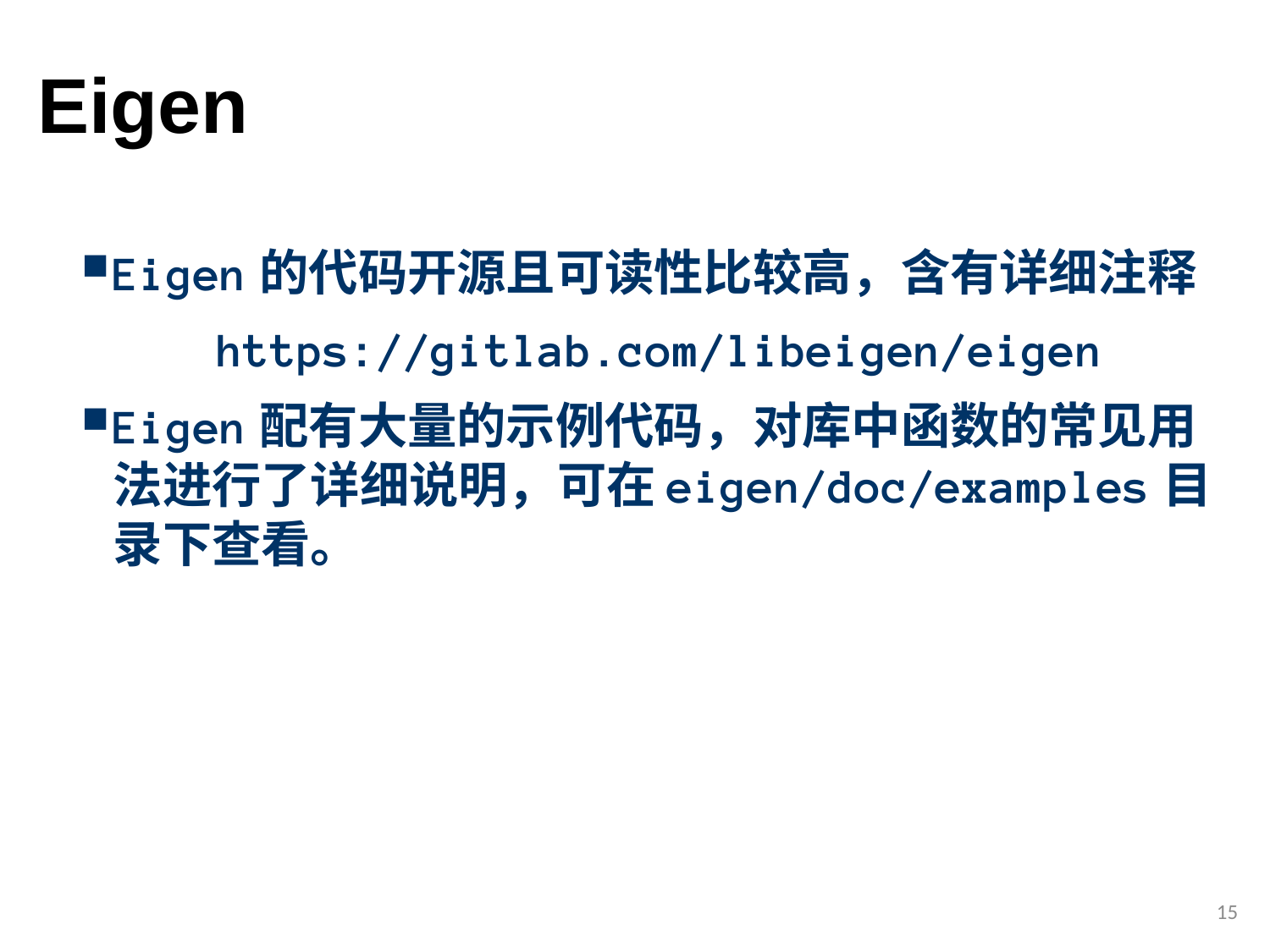

# Eigen
Eigen的代码开源且可读性比较高，含有详细注释
https://gitlab.com/libeigen/eigen
Eigen配有大量的示例代码，对库中函数的常见用法进行了详细说明，可在eigen/doc/examples目录下查看。
15